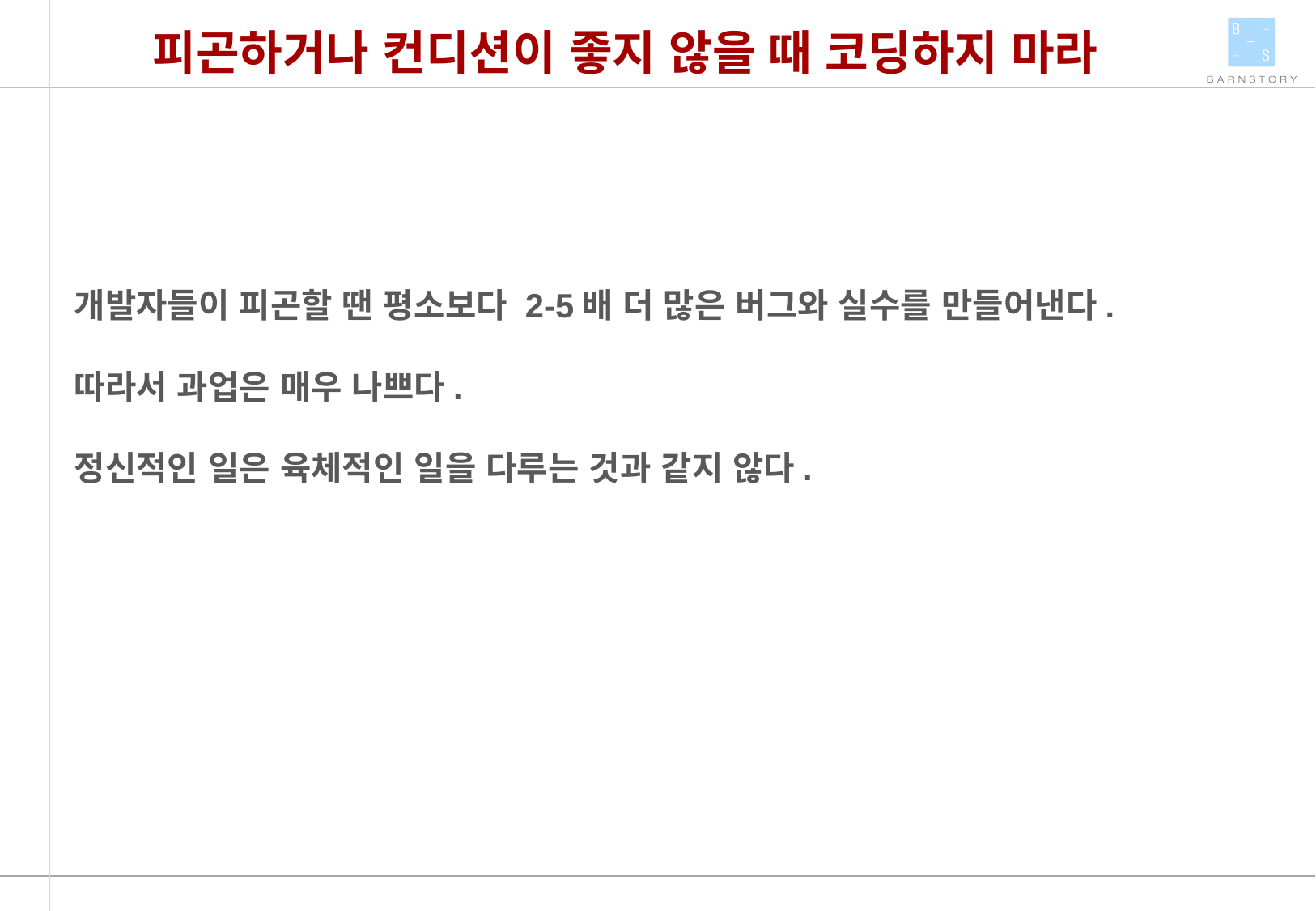

피곤하거나 컨디션이 좋지 않을 때 코딩하지 마라

개발자들이 피곤할 땐 평소보다 2-5배 더 많은 버그와 실수를 만들어낸다.
따라서 과업은 매우 나쁘다.
정신적인 일은 육체적인 일을 다루는 것과 같지 않다.